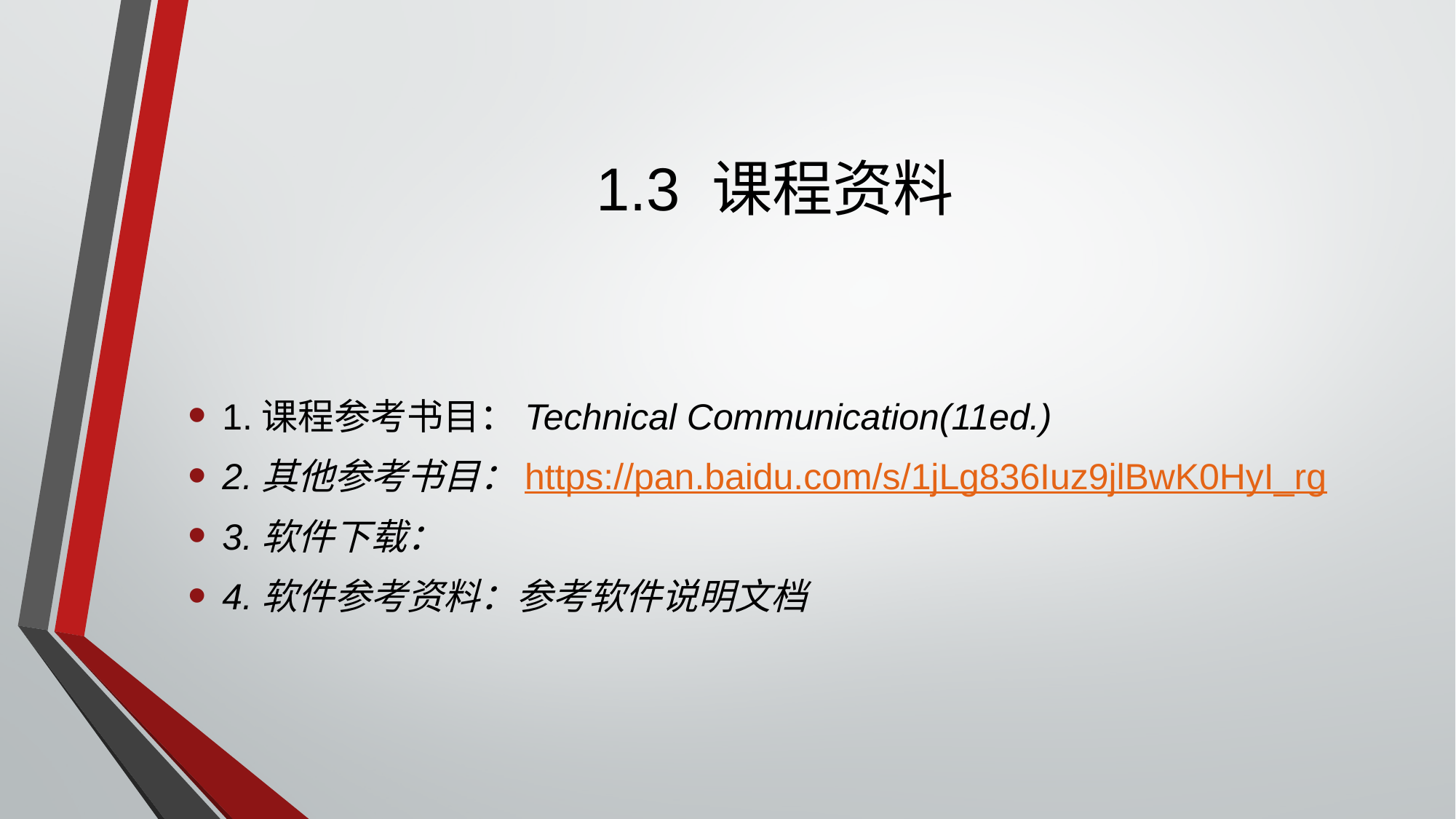

# 1.3 课程资料
1.课程参考书目：Technical Communication(11ed.)
2.其他参考书目：https://pan.baidu.com/s/1jLg836Iuz9jlBwK0HyI_rg
3.软件下载：
4.软件参考资料：参考软件说明文档